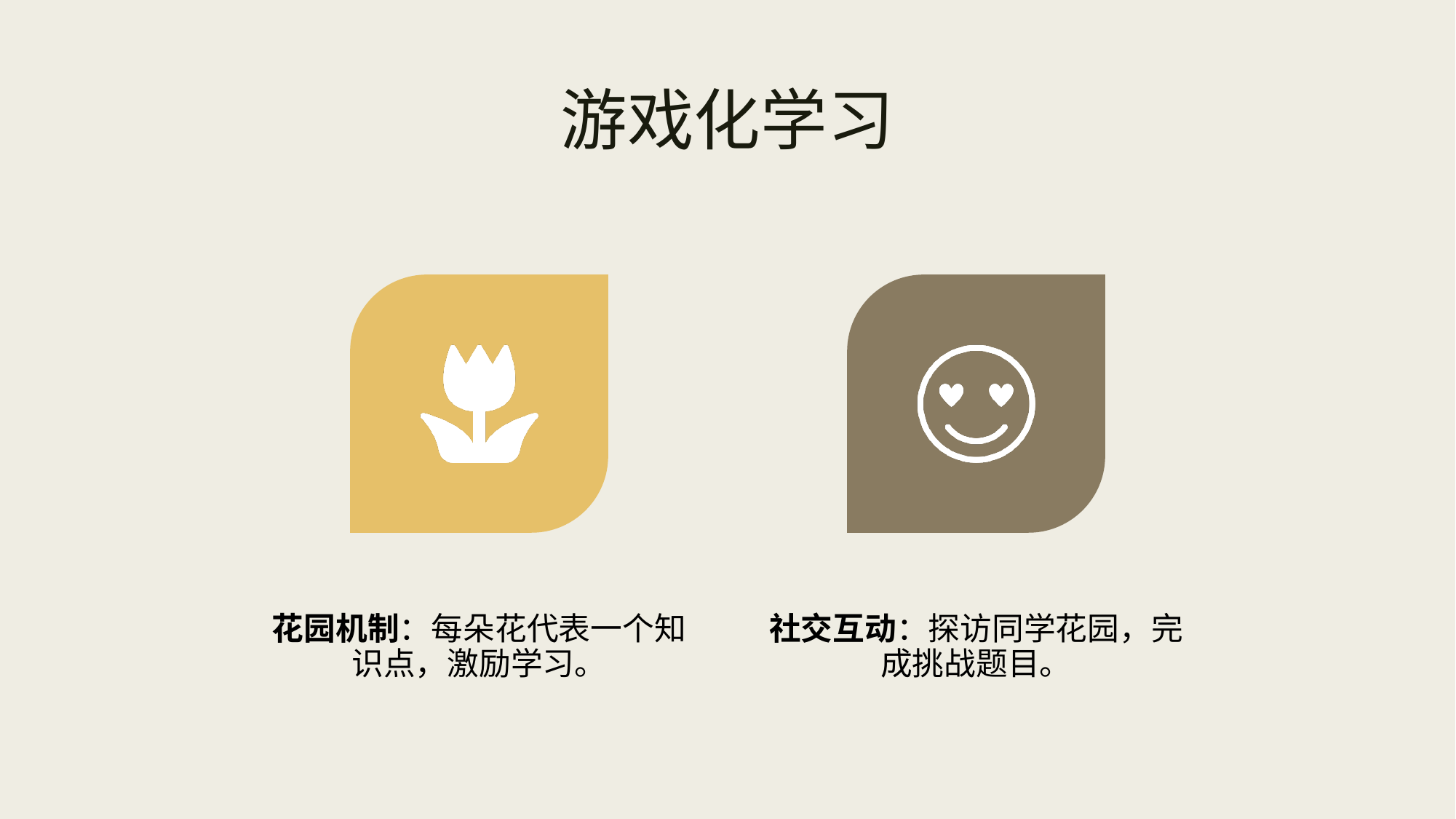

# 游戏化学习
花园机制：每朵花代表一个知识点，激励学习。
社交互动：探访同学花园，完成挑战题目。